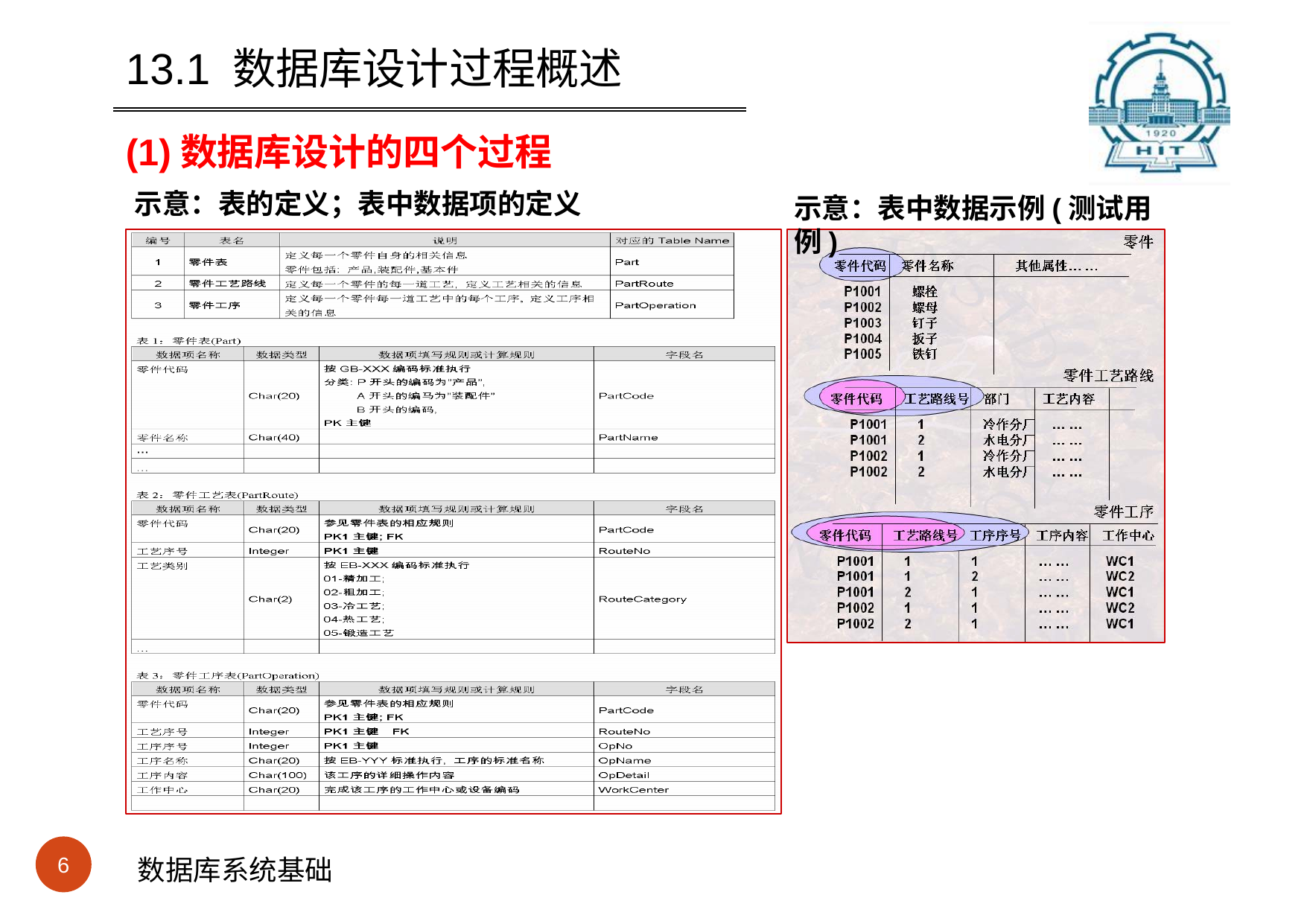

# 13.1 数据库设计过程概述
(1)数据库设计的四个过程

示意：表的定义；表中数据项的定义
示意：表中数据示例(测试用例)